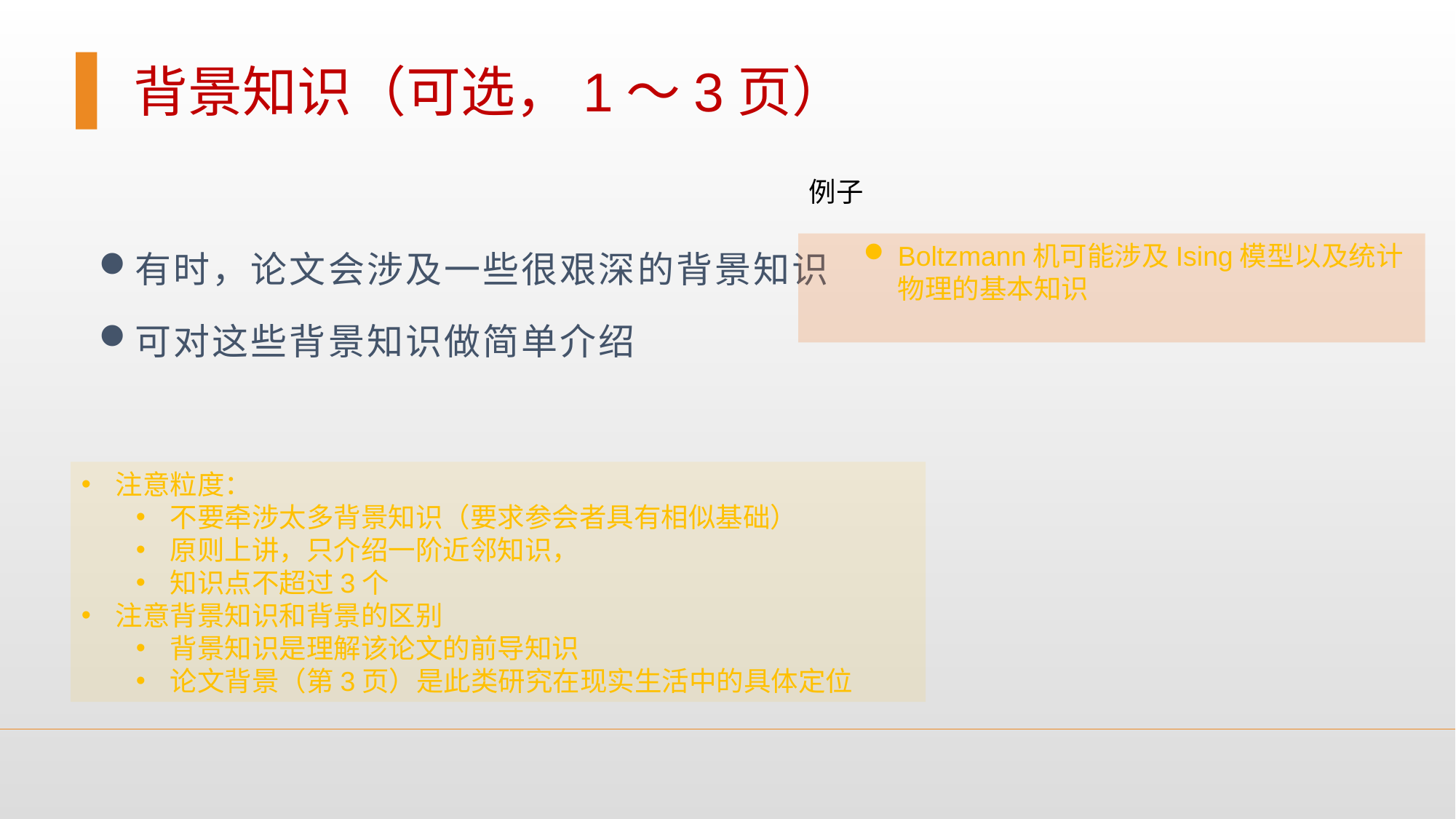

背景知识（可选，1～3页）
例子
有时，论文会涉及一些很艰深的背景知识
可对这些背景知识做简单介绍
Boltzmann机可能涉及Ising模型以及统计物理的基本知识

注意粒度：
不要牵涉太多背景知识（要求参会者具有相似基础）
原则上讲，只介绍一阶近邻知识，
知识点不超过3个
注意背景知识和背景的区别
背景知识是理解该论文的前导知识
论文背景（第3页）是此类研究在现实生活中的具体定位